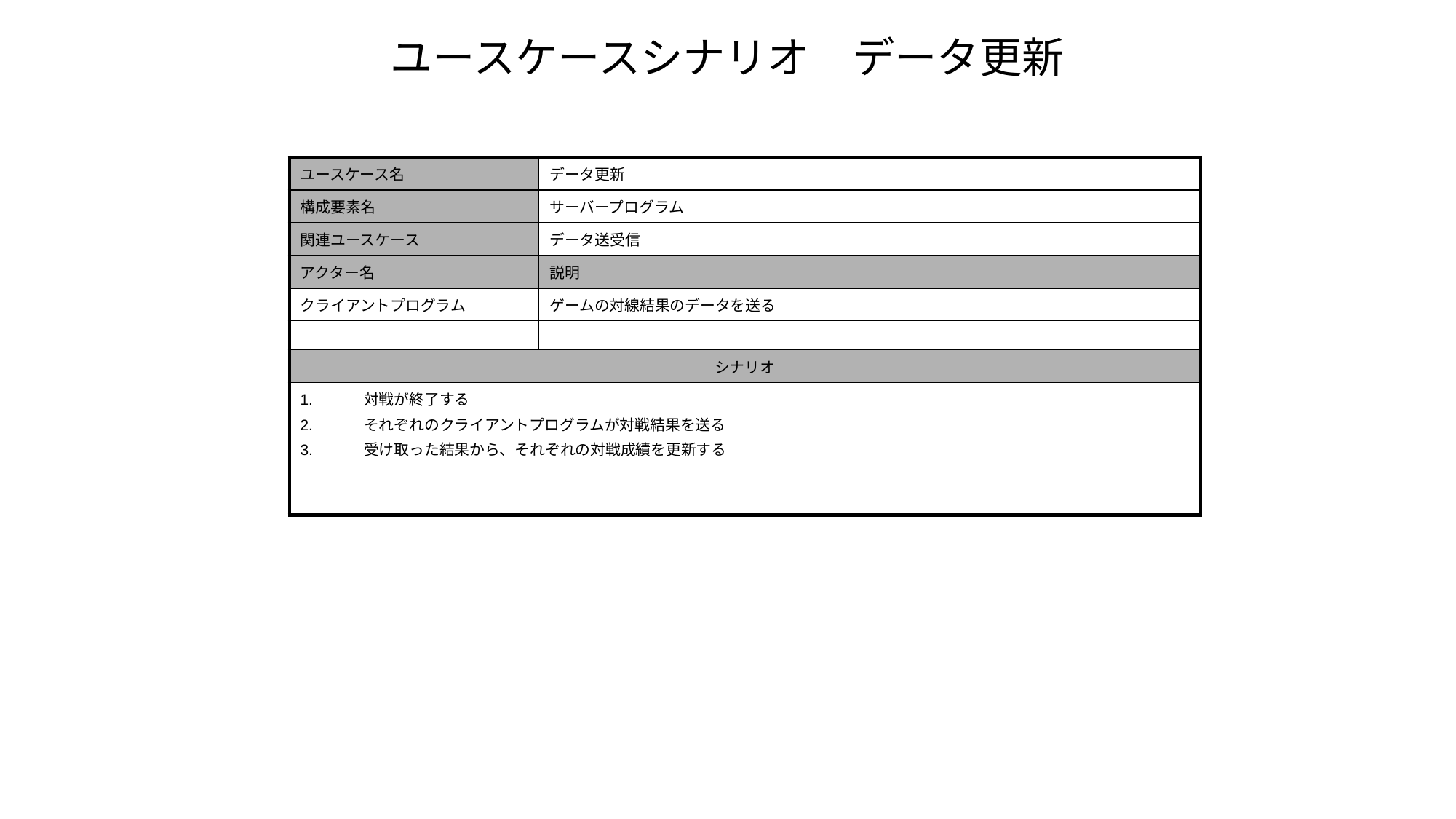

ユースケースシナリオ　データ更新
| ユースケース名 | データ更新 |
| --- | --- |
| 構成要素名 | サーバープログラム |
| 関連ユースケース | データ送受信 |
| アクター名 | 説明 |
| クライアントプログラム | ゲームの対線結果のデータを送る |
|  |  |
| シナリオ |  |
| 対戦が終了する それぞれのクライアントプログラムが対戦結果を送る 受け取った結果から、それぞれの対戦成績を更新する |  |